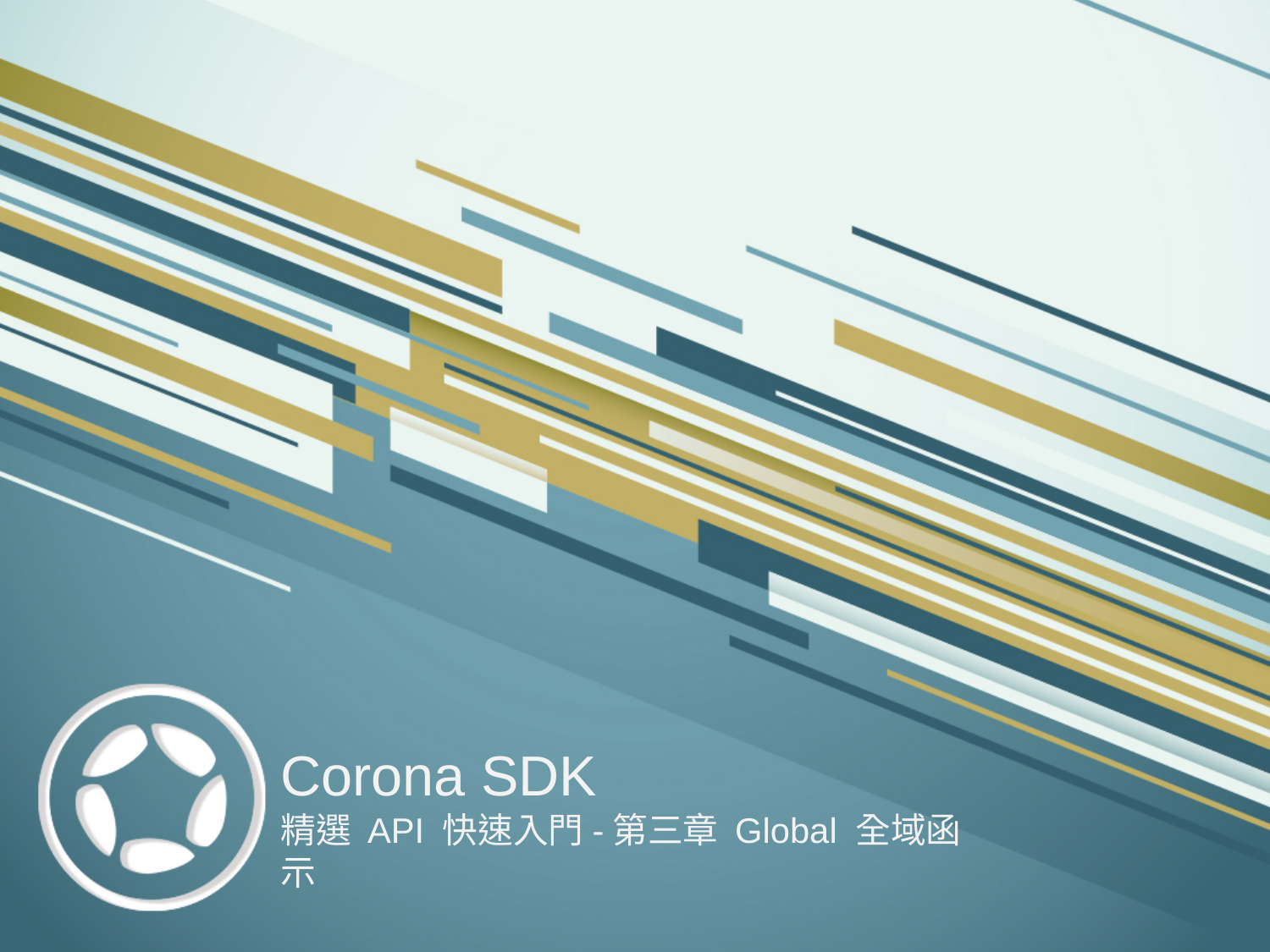

# Corona SDK 精選 API 快速入門-第三章 Global 全域函示